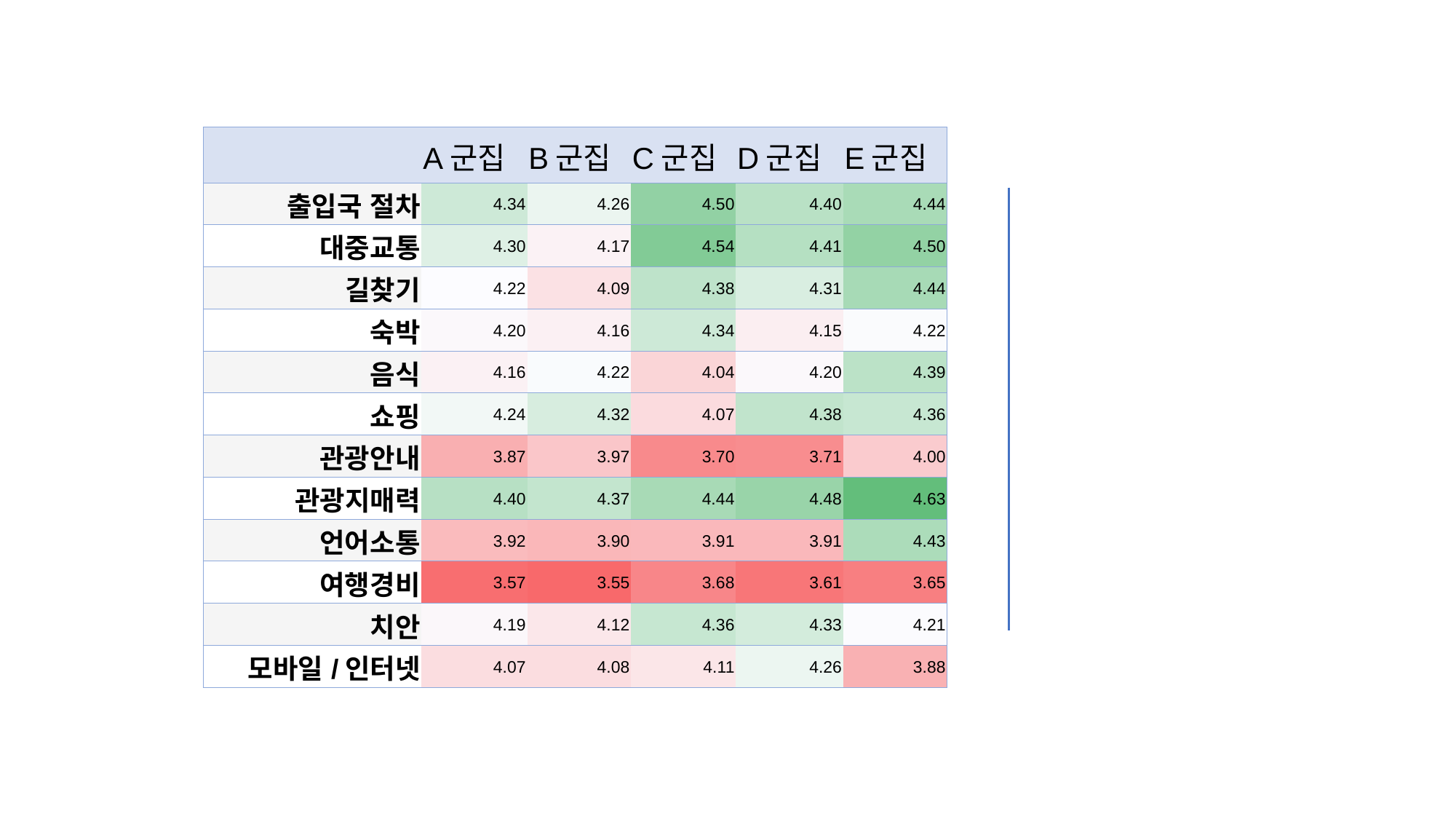

|  | A군집 | B군집 | C군집 | D군집 | E군집 |
| --- | --- | --- | --- | --- | --- |
| 출입국 절차 | 4.34 | 4.26 | 4.50 | 4.40 | 4.44 |
| 대중교통 | 4.30 | 4.17 | 4.54 | 4.41 | 4.50 |
| 길찾기 | 4.22 | 4.09 | 4.38 | 4.31 | 4.44 |
| 숙박 | 4.20 | 4.16 | 4.34 | 4.15 | 4.22 |
| 음식 | 4.16 | 4.22 | 4.04 | 4.20 | 4.39 |
| 쇼핑 | 4.24 | 4.32 | 4.07 | 4.38 | 4.36 |
| 관광안내 | 3.87 | 3.97 | 3.70 | 3.71 | 4.00 |
| 관광지매력 | 4.40 | 4.37 | 4.44 | 4.48 | 4.63 |
| 언어소통 | 3.92 | 3.90 | 3.91 | 3.91 | 4.43 |
| 여행경비 | 3.57 | 3.55 | 3.68 | 3.61 | 3.65 |
| 치안 | 4.19 | 4.12 | 4.36 | 4.33 | 4.21 |
| 모바일/인터넷 | 4.07 | 4.08 | 4.11 | 4.26 | 3.88 |